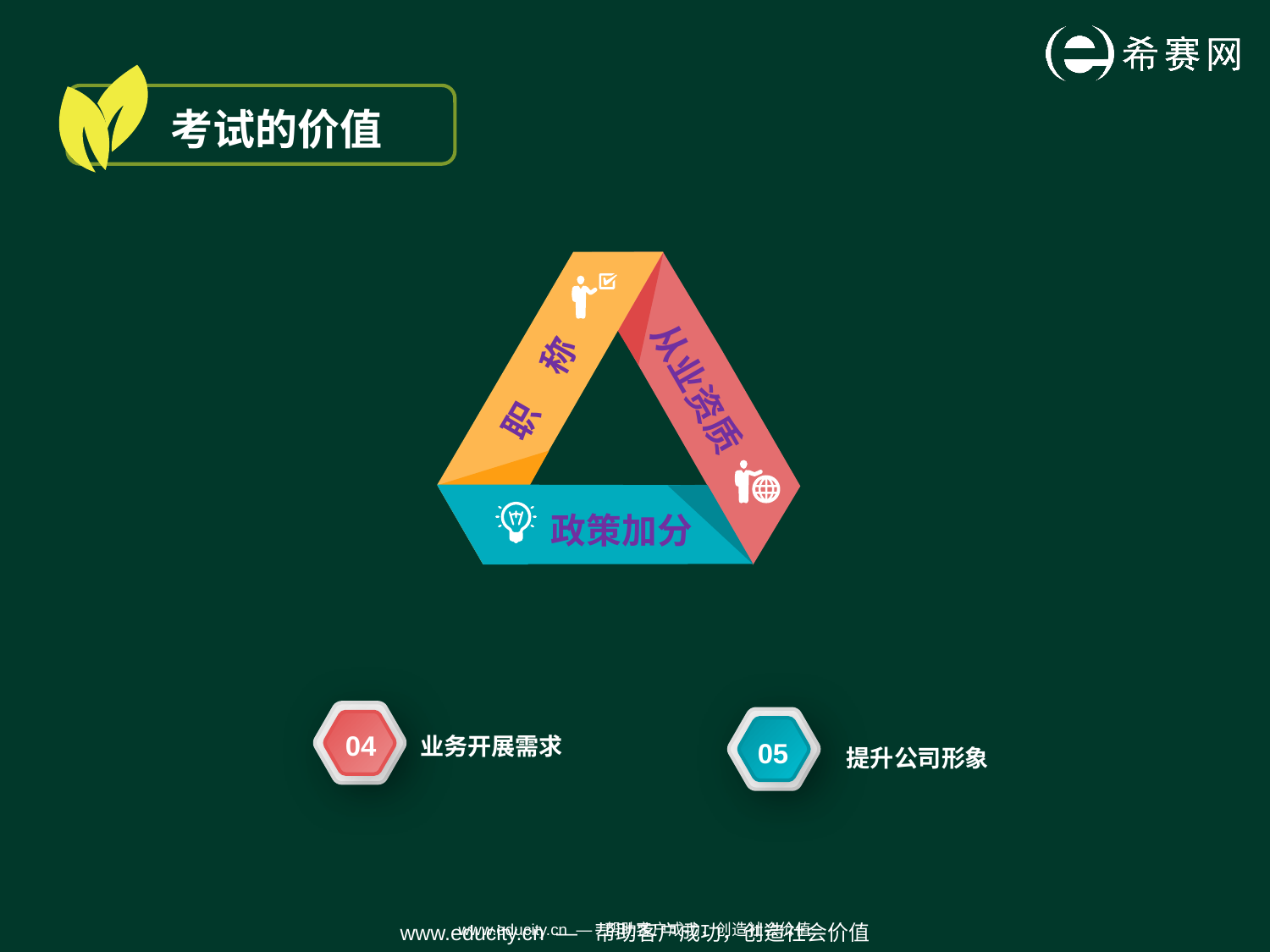

考试的价值

职     称
从业资质

政策加分

业务开展需求
04
提升公司形象
05